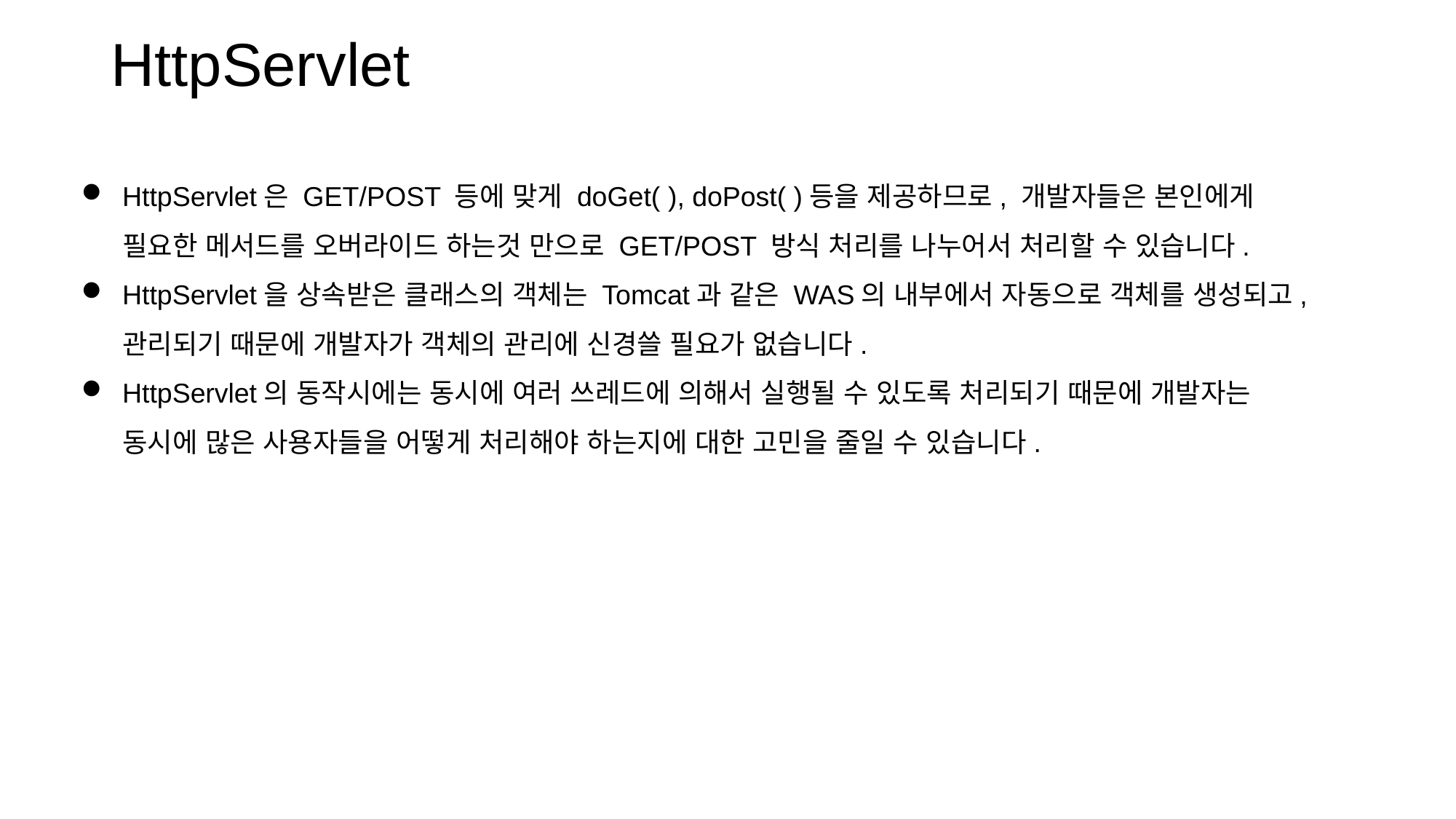

# HttpServlet
HttpServlet은 GET/POST 등에 맞게 doGet( ), doPost( )등을 제공하므로, 개발자들은 본인에게 필요한 메서드를 오버라이드 하는것 만으로 GET/POST 방식 처리를 나누어서 처리할 수 있습니다.
HttpServlet을 상속받은 클래스의 객체는 Tomcat과 같은 WAS의 내부에서 자동으로 객체를 생성되고, 관리되기 때문에 개발자가 객체의 관리에 신경쓸 필요가 없습니다.
HttpServlet의 동작시에는 동시에 여러 쓰레드에 의해서 실행될 수 있도록 처리되기 때문에 개발자는 동시에 많은 사용자들을 어떻게 처리해야 하는지에 대한 고민을 줄일 수 있습니다.